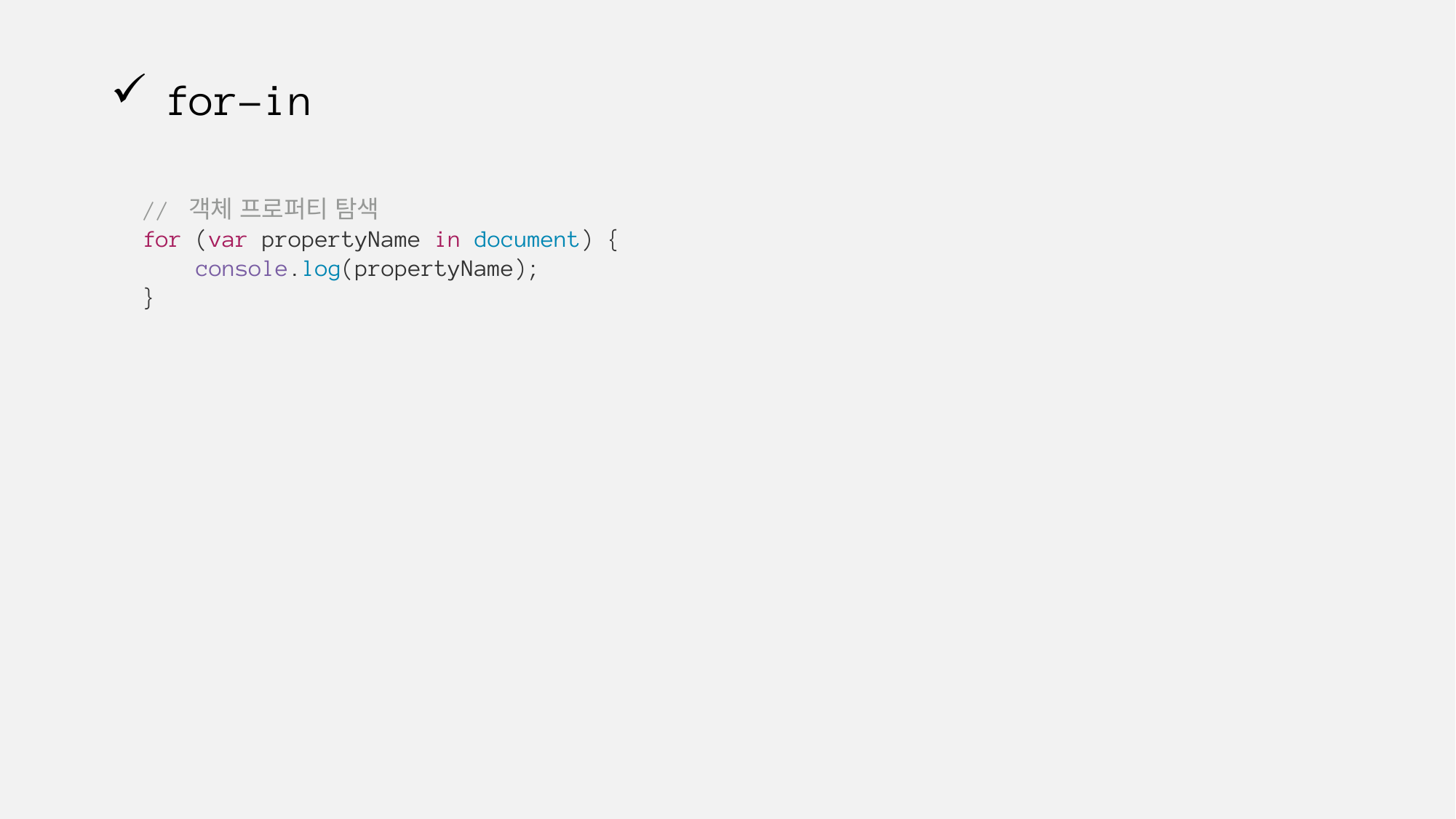

# for-in
// 객체 프로퍼티 탐색
for (var propertyName in document) {
    console.log(propertyName);
}